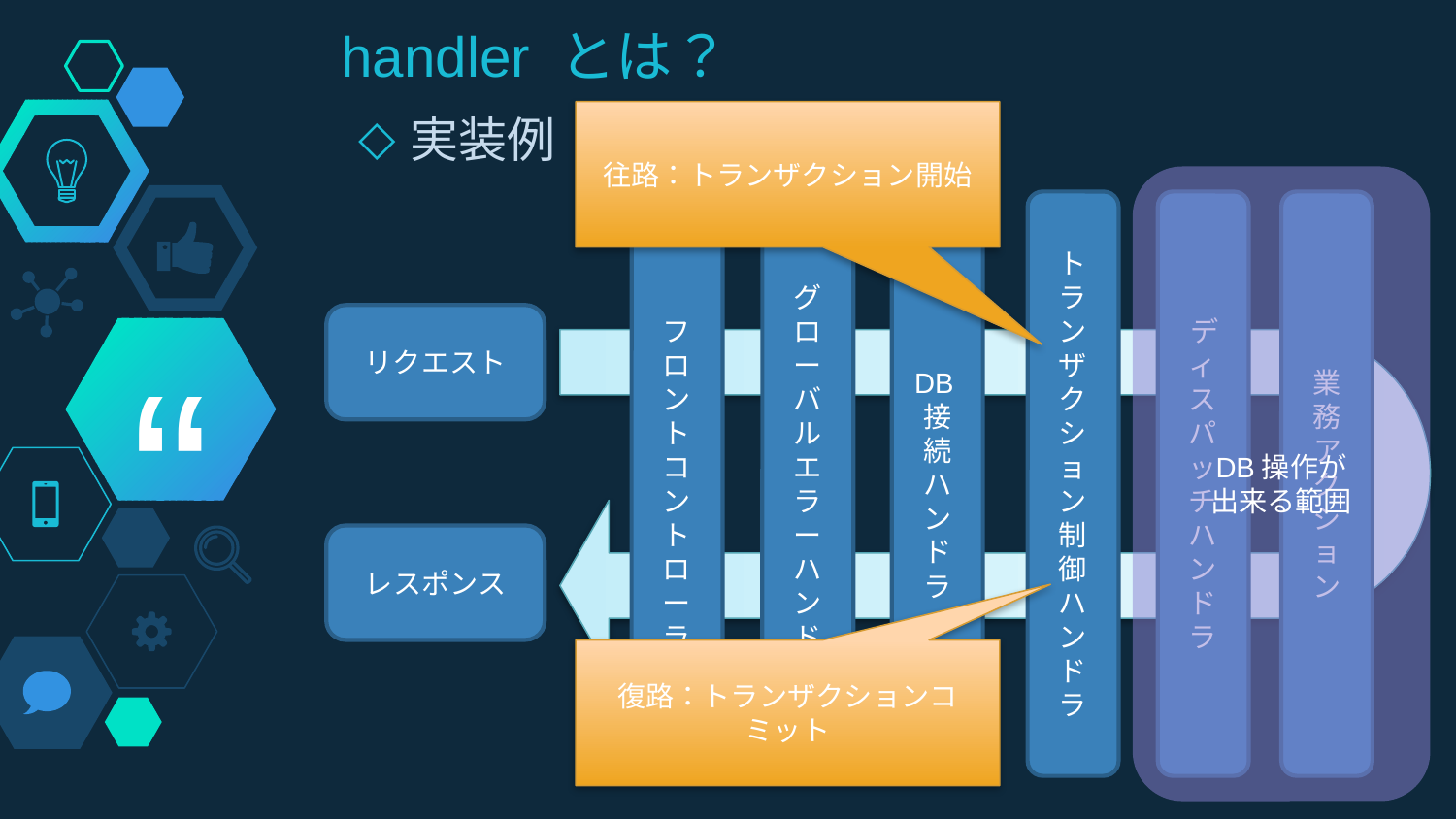

handler とは？

実装例

往路：トランザクション開始
DB操作が
出来る範囲
フロントコントローラ
グローバルエラーハンドラ
DB接続ハンドラ
トランザクション制御ハンドラ
ディスパッチハンドラ
業務アクション
リクエスト
レスポンス
復路：トランザクションコミット